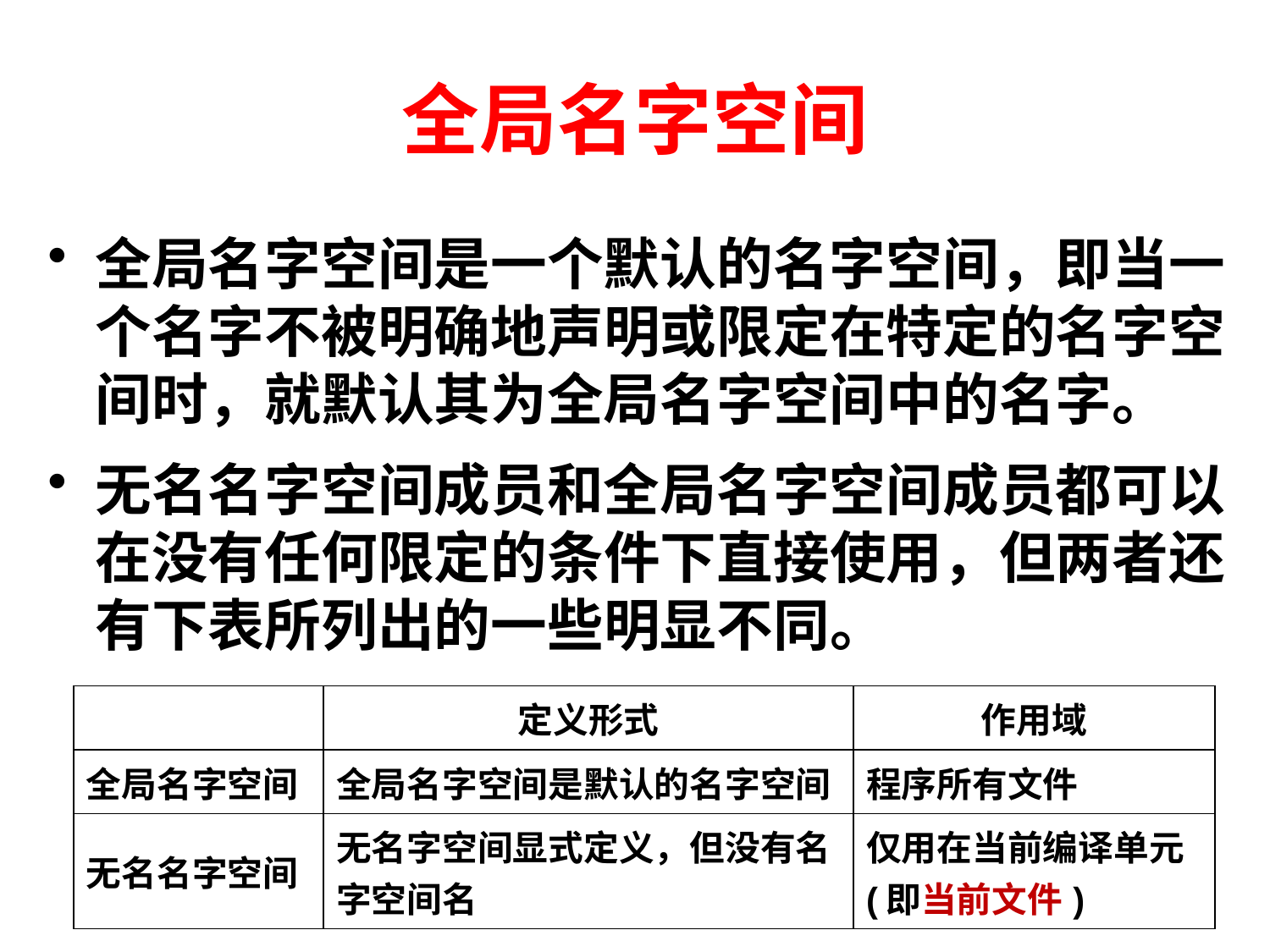

# 全局名字空间
全局名字空间是一个默认的名字空间，即当一个名字不被明确地声明或限定在特定的名字空间时，就默认其为全局名字空间中的名字。
无名名字空间成员和全局名字空间成员都可以在没有任何限定的条件下直接使用，但两者还有下表所列出的一些明显不同。
|  | 定义形式 | 作用域 |
| --- | --- | --- |
| 全局名字空间 | 全局名字空间是默认的名字空间 | 程序所有文件 |
| 无名名字空间 | 无名字空间显式定义，但没有名字空间名 | 仅用在当前编译单元(即当前文件) |